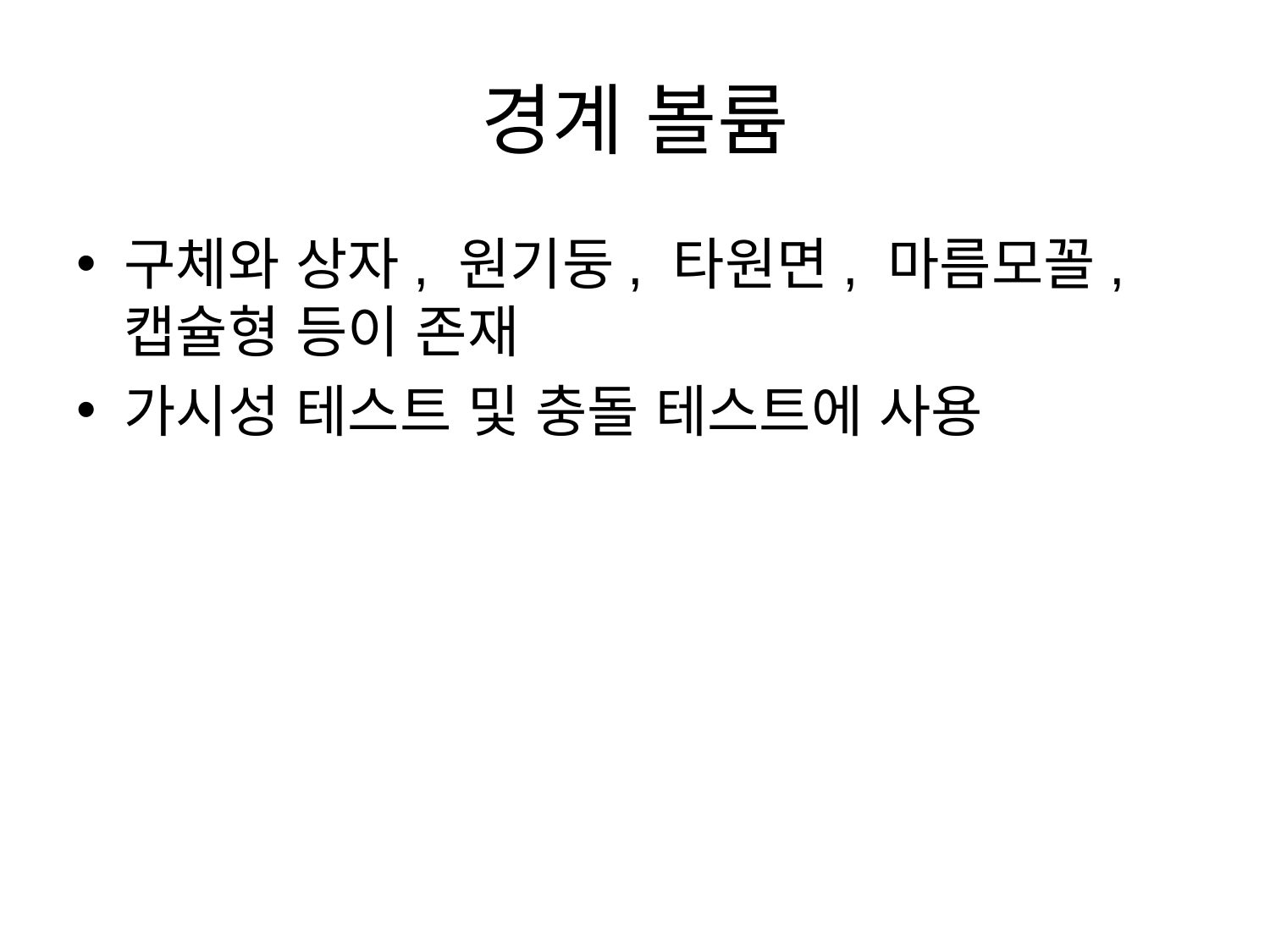

# 경계 볼륨
구체와 상자, 원기둥, 타원면, 마름모꼴, 캡슐형 등이 존재
가시성 테스트 및 충돌 테스트에 사용